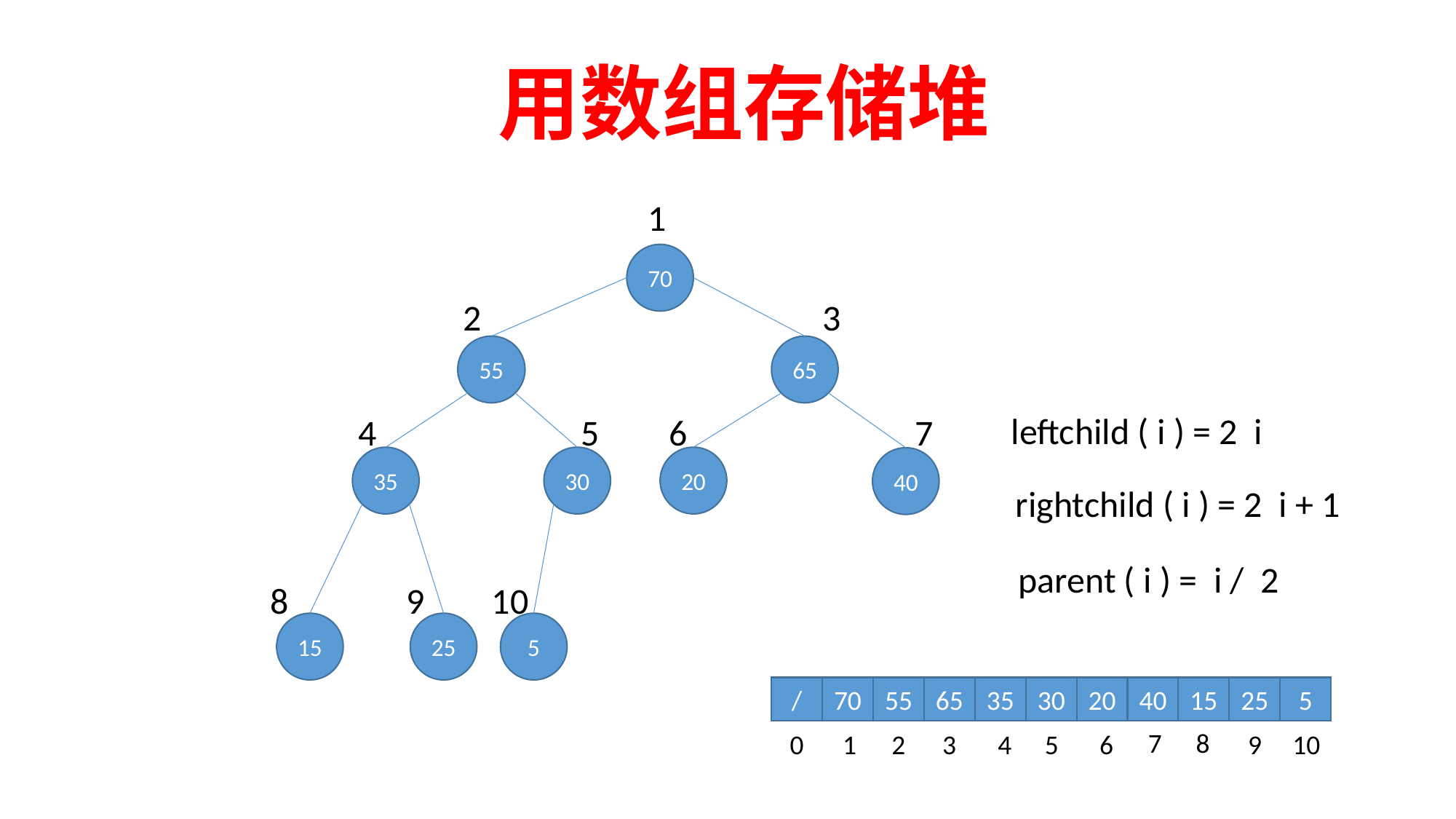

用数组存储堆
1
70
3
2
65
55
leftchild ( i ) = 2  i
5
6
7
4
30
20
35
40
rightchild ( i ) = 2  i + 1
parent ( i ) =  i /  2
8
9
10
25
5
15
/
70
55
65
35
30
20
40
15
25
5
7
8
0
1
2
3
4
5
6
9
10